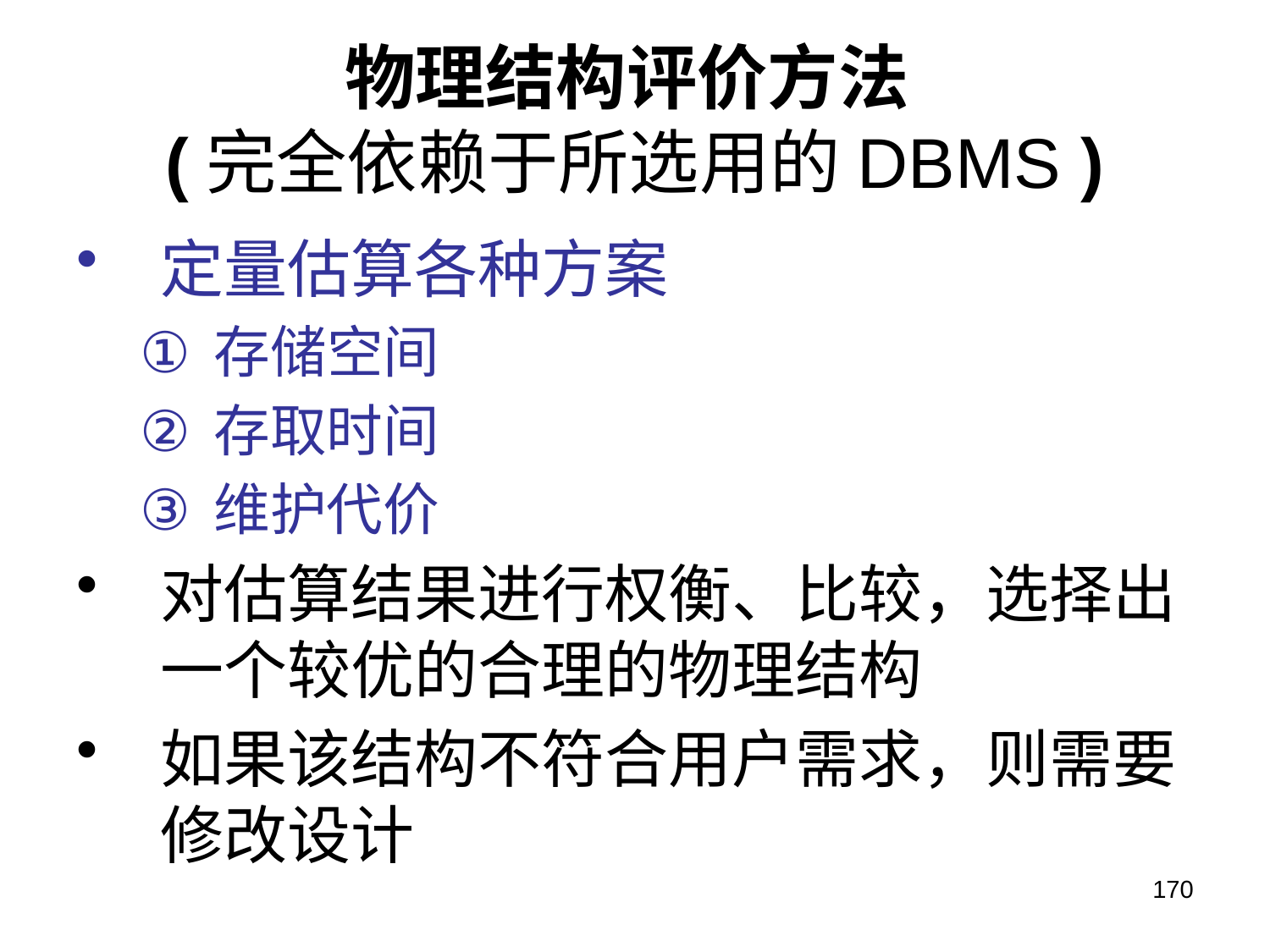

# 物理结构评价方法 (完全依赖于所选用的DBMS )
定量估算各种方案
存储空间
存取时间
维护代价
对估算结果进行权衡、比较，选择出一个较优的合理的物理结构
如果该结构不符合用户需求，则需要修改设计
170